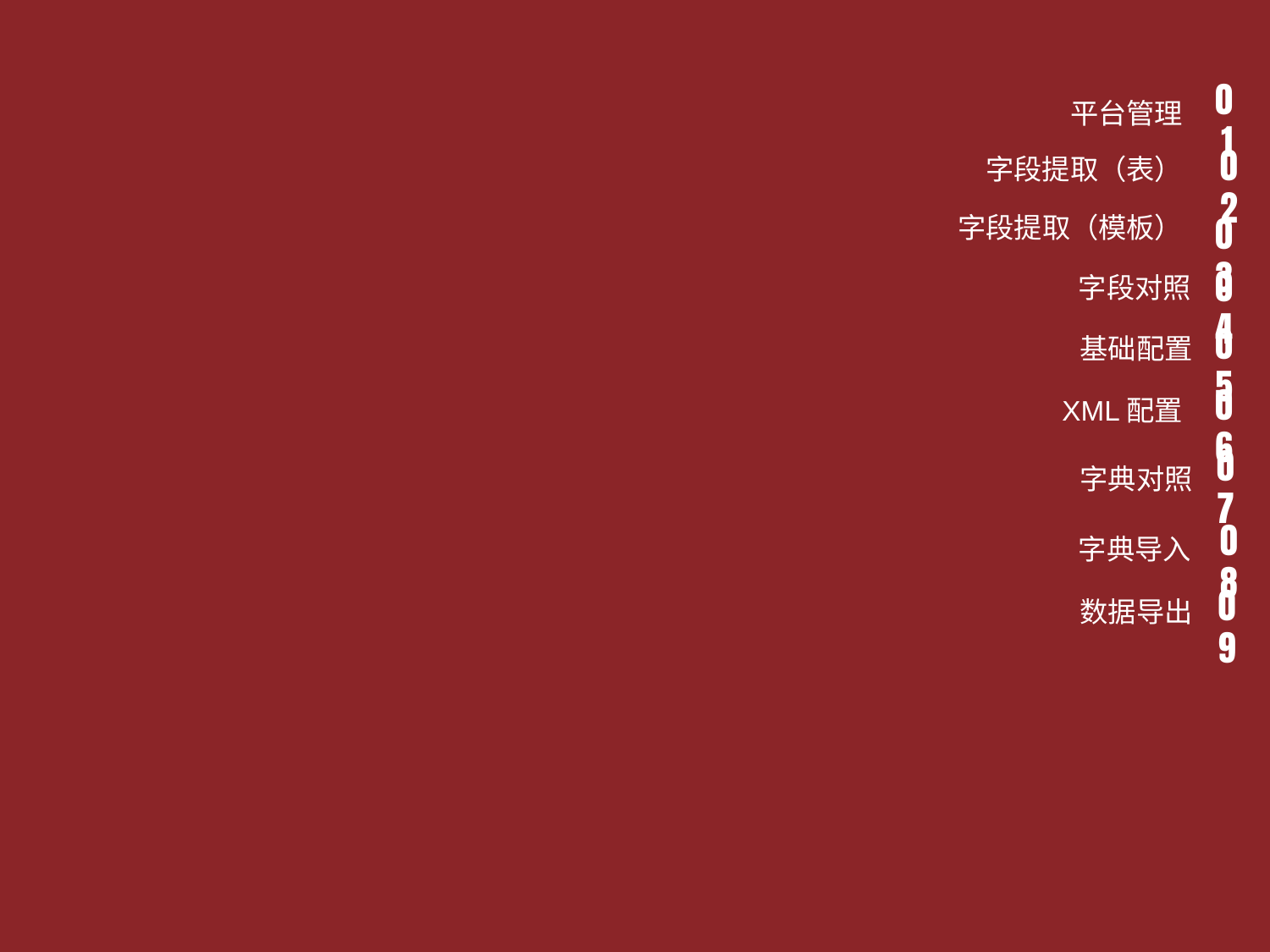

01
平台管理
02
字段提取（表）
字段提取（模板）
03
04
字段对照
05
基础配置
06
XML配置
07
字典对照
08
字典导入
09
数据导出